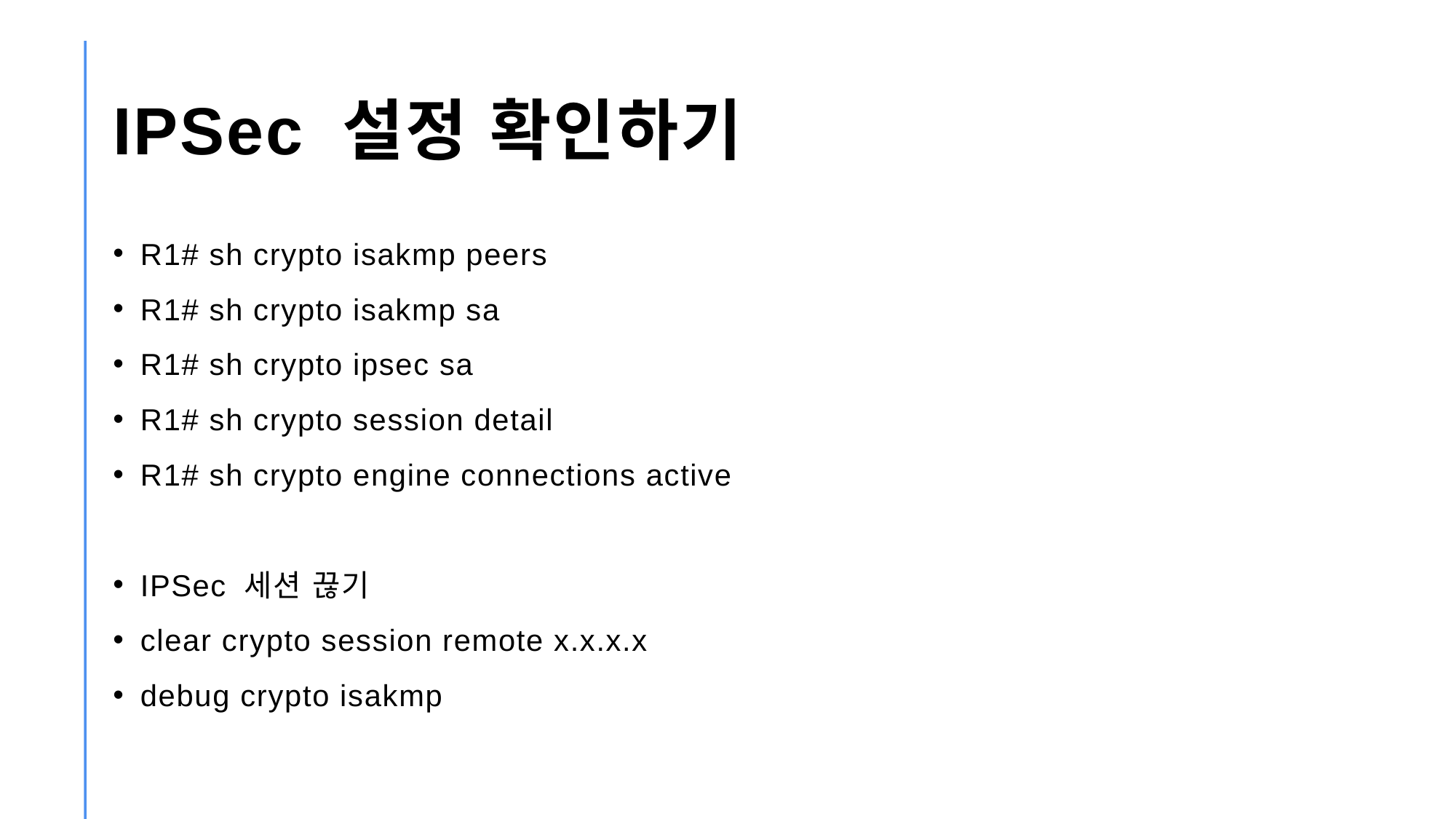

# IPSec 설정 확인하기
R1# sh crypto isakmp peers
R1# sh crypto isakmp sa
R1# sh crypto ipsec sa
R1# sh crypto session detail
R1# sh crypto engine connections active

IPSec 세션 끊기
clear crypto session remote x.x.x.x
debug crypto isakmp